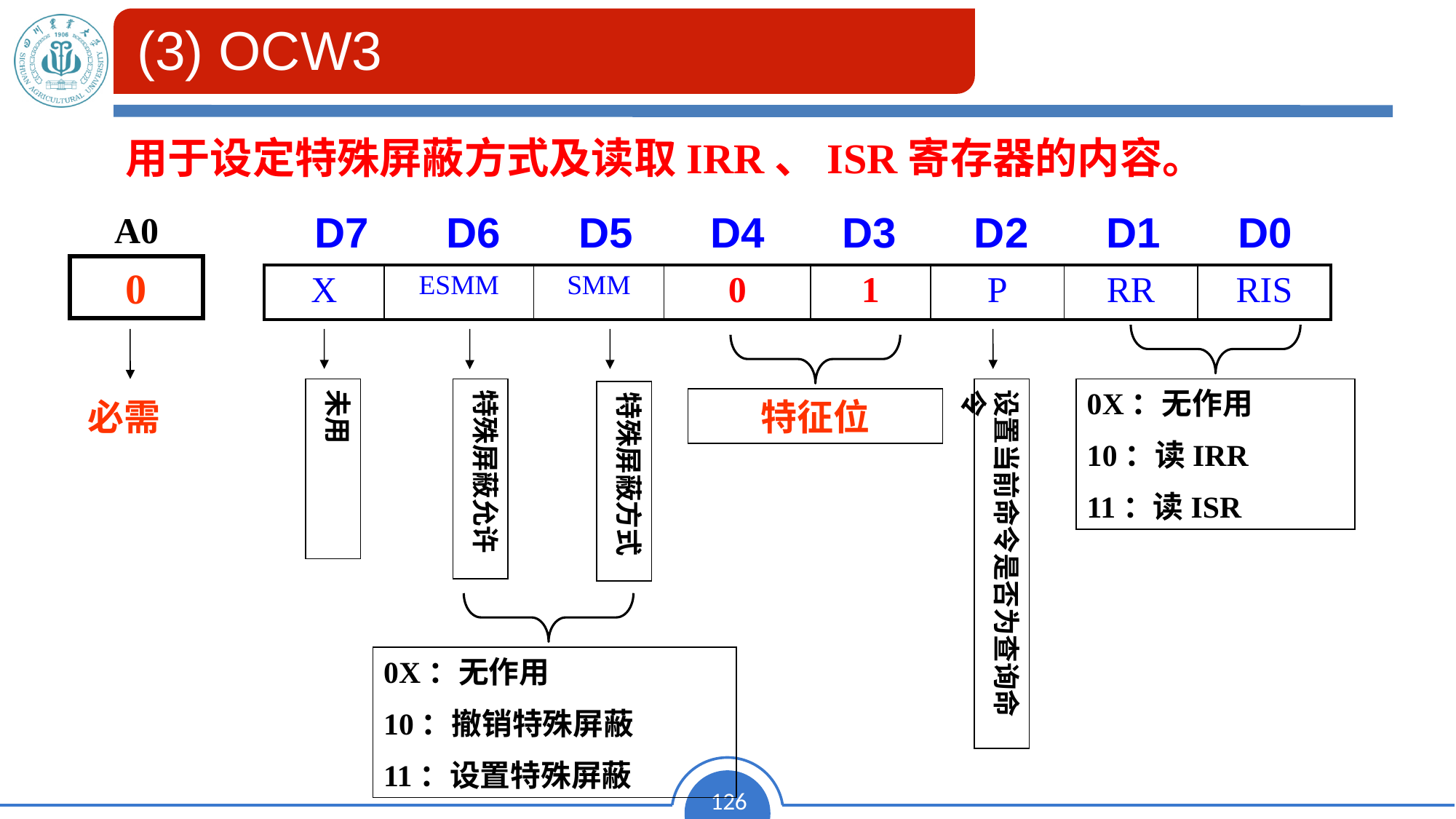

# (3) OCW3
用于设定特殊屏蔽方式及读取IRR、ISR寄存器的内容。
A0
0
| D7 | D6 | D5 | D4 | D3 | D2 | D1 | D0 |
| --- | --- | --- | --- | --- | --- | --- | --- |
| X | ESMM | SMM | 0 | 1 | P | RR | RIS |
| --- | --- | --- | --- | --- | --- | --- | --- |

必需

未用

特殊屏蔽允许

特殊屏蔽方式

0X：无作用
10：撤销特殊屏蔽
11：设置特殊屏蔽

设置当前命令是否为查询命令

0X：无作用
10：读IRR
11：读ISR

特征位